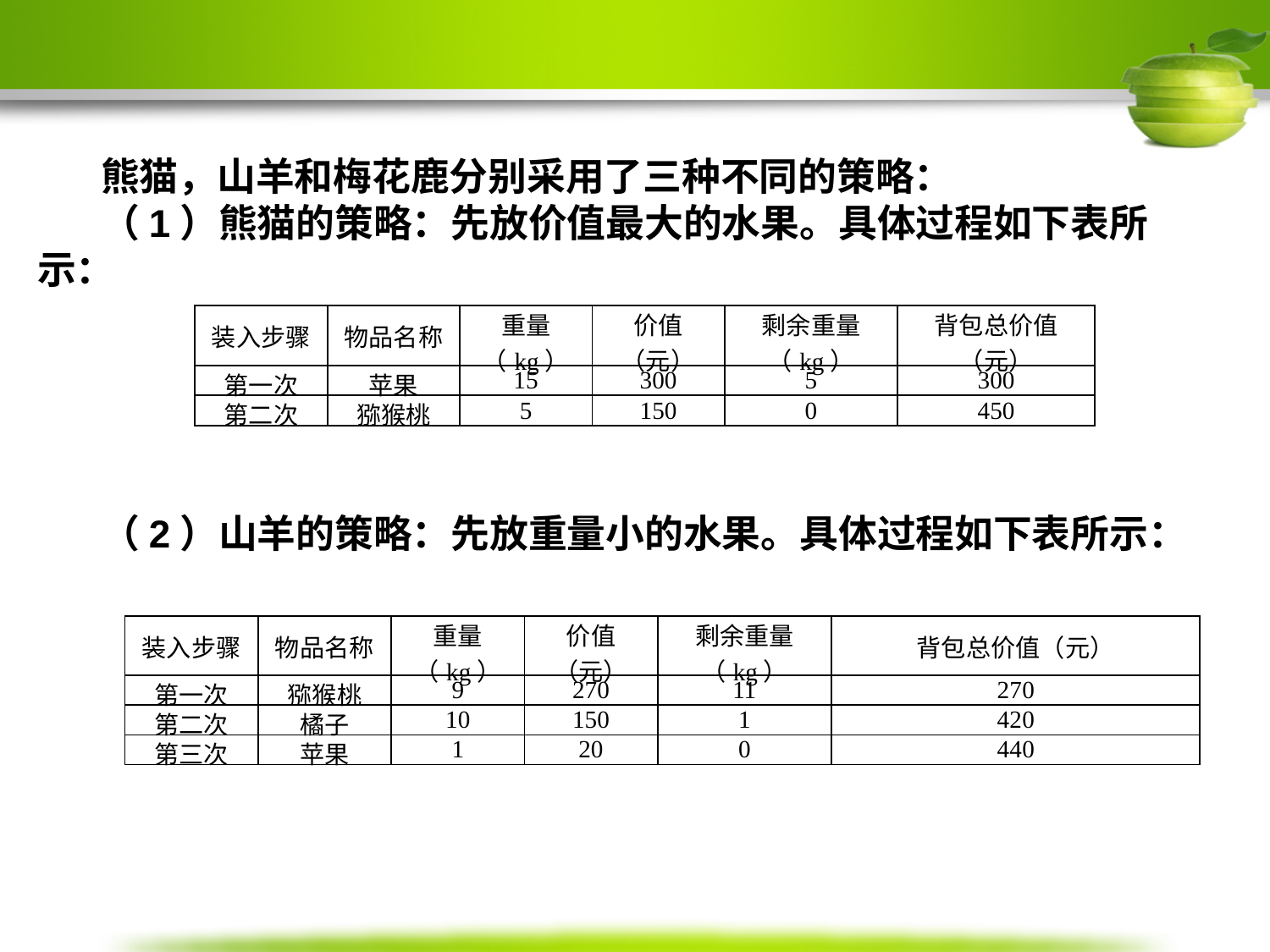

熊猫，山羊和梅花鹿分别采用了三种不同的策略：
（1）熊猫的策略：先放价值最大的水果。具体过程如下表所示：
| 装入步骤 | 物品名称 | 重量（kg） | 价值（元） | 剩余重量（kg） | 背包总价值（元） |
| --- | --- | --- | --- | --- | --- |
| 第一次 | 苹果 | 15 | 300 | 5 | 300 |
| 第二次 | 猕猴桃 | 5 | 150 | 0 | 450 |
（2）山羊的策略：先放重量小的水果。具体过程如下表所示：
| 装入步骤 | 物品名称 | 重量（kg） | 价值（元） | 剩余重量（kg） | 背包总价值（元） |
| --- | --- | --- | --- | --- | --- |
| 第一次 | 猕猴桃 | 9 | 270 | 11 | 270 |
| 第二次 | 橘子 | 10 | 150 | 1 | 420 |
| 第三次 | 苹果 | 1 | 20 | 0 | 440 |